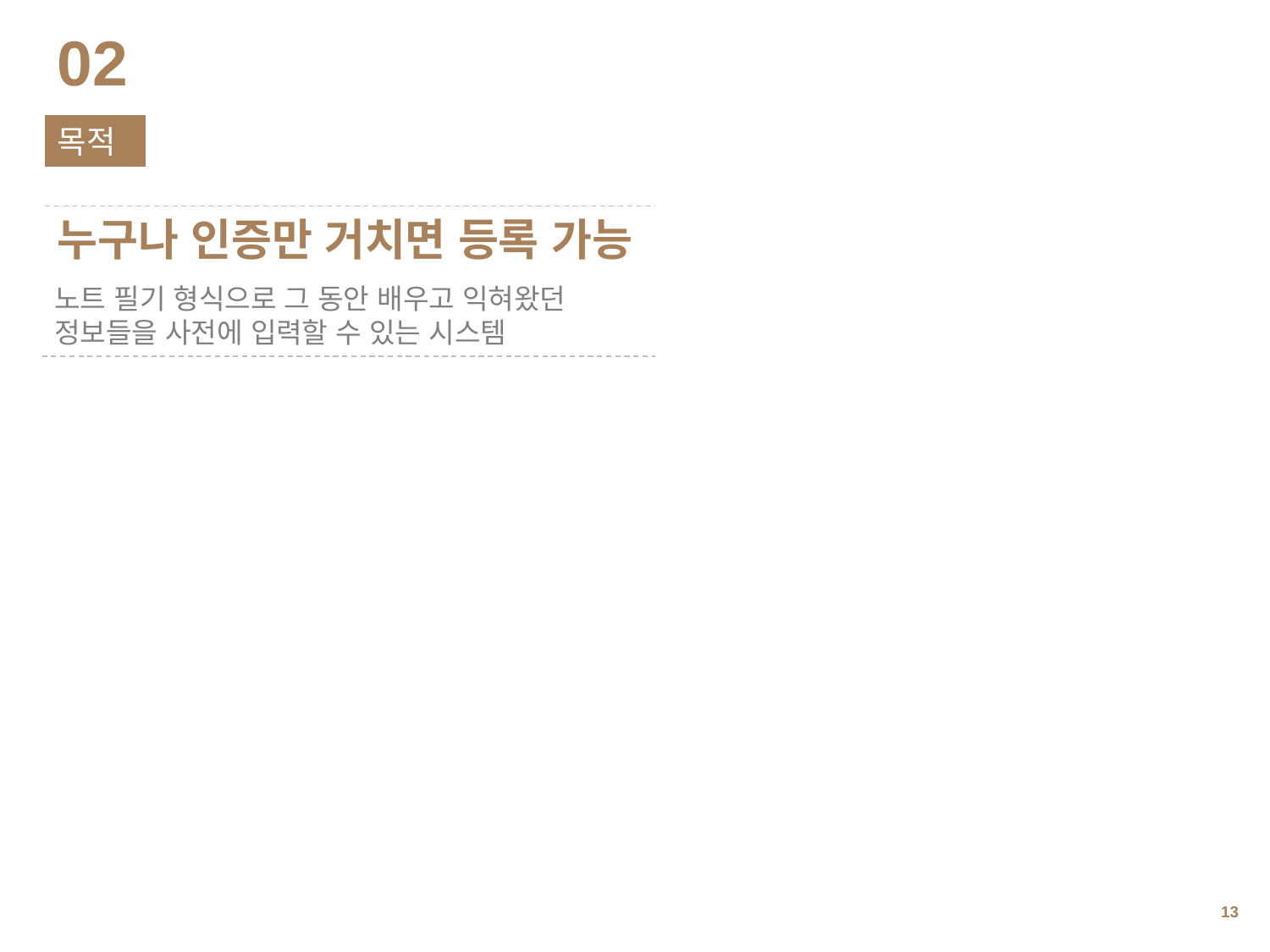

02
목적
누구나 인증만 거치면 등록 가능
노트 필기 형식으로 그 동안 배우고 익혀왔던 정보들을 사전에 입력할 수 있는 시스템
13